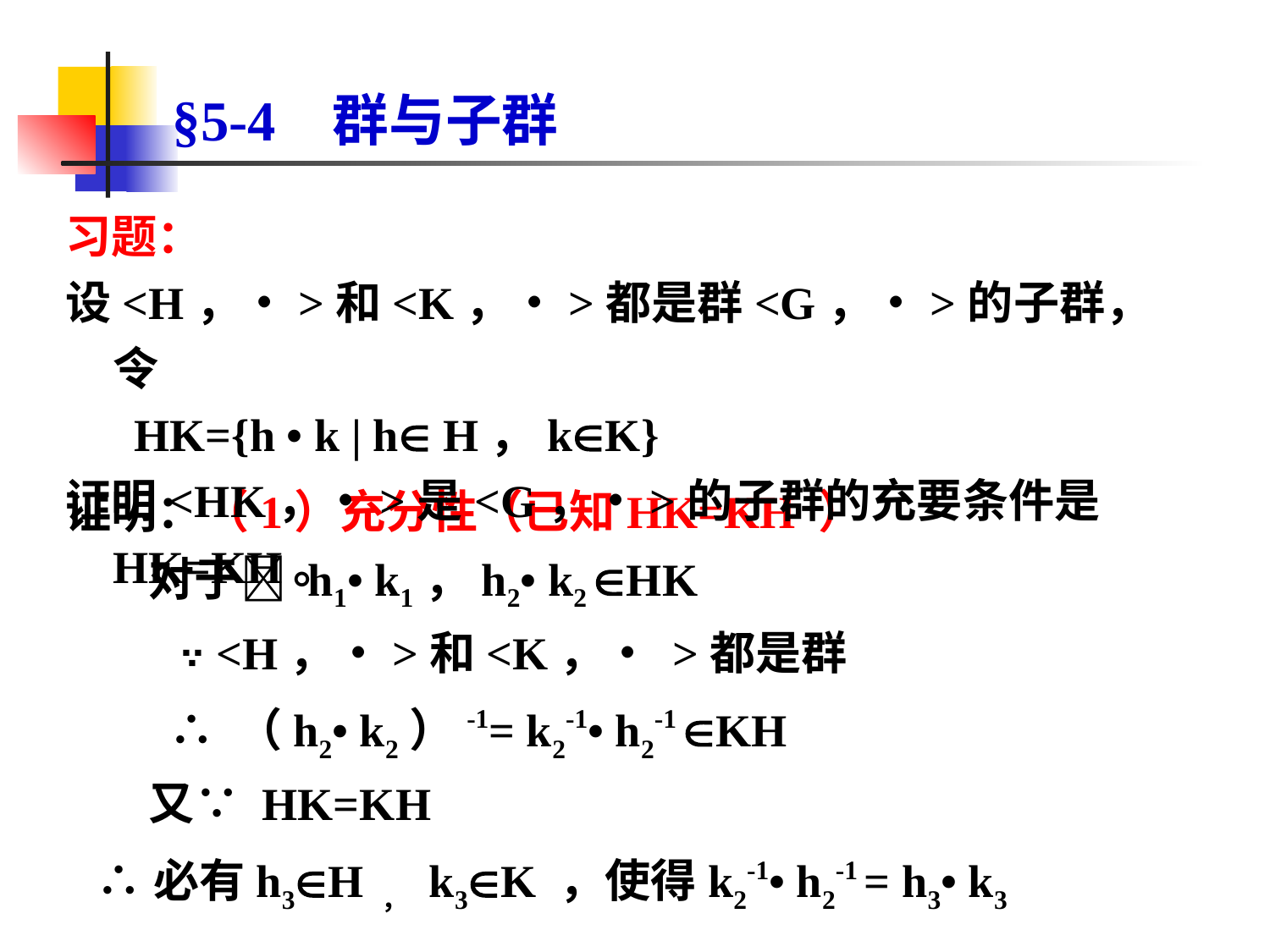

# §5-4   群与子群
习题：
设<H，•>和<K，•>都是群<G，•>的子群，令
      HK={h • k | h∈ H，k∈K}
证明<HK，•>是<G，•>的子群的充要条件是HK=KH。
证明：（1）充分性（已知HK=KH ）
       对于∀ h1• k1，h2• k2 ∈HK
          ∵ <H，•>和<K，• >都是群
          ∴ （h2• k2）-1= k2-1• h2-1 ∈KH
       又∵ HK=KH
   ∴必有h3∈H ， k3∈K ，使得k2-1• h2-1 = h3• k3
45